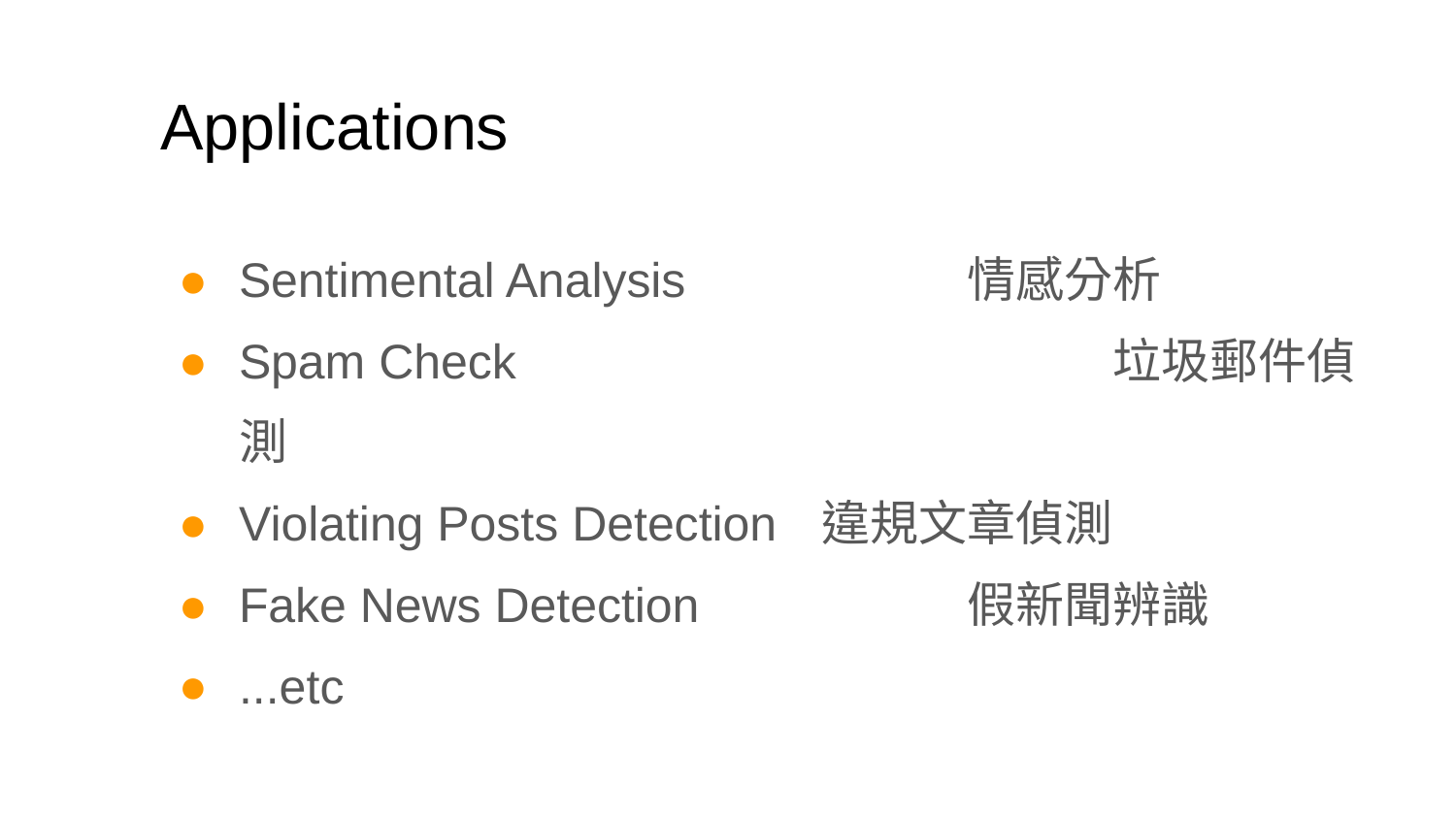

# Applications
Sentimental Analysis		情感分析
Spam Check					垃圾郵件偵測
Violating Posts Detection	違規文章偵測
Fake News Detection		假新聞辨識
...etc